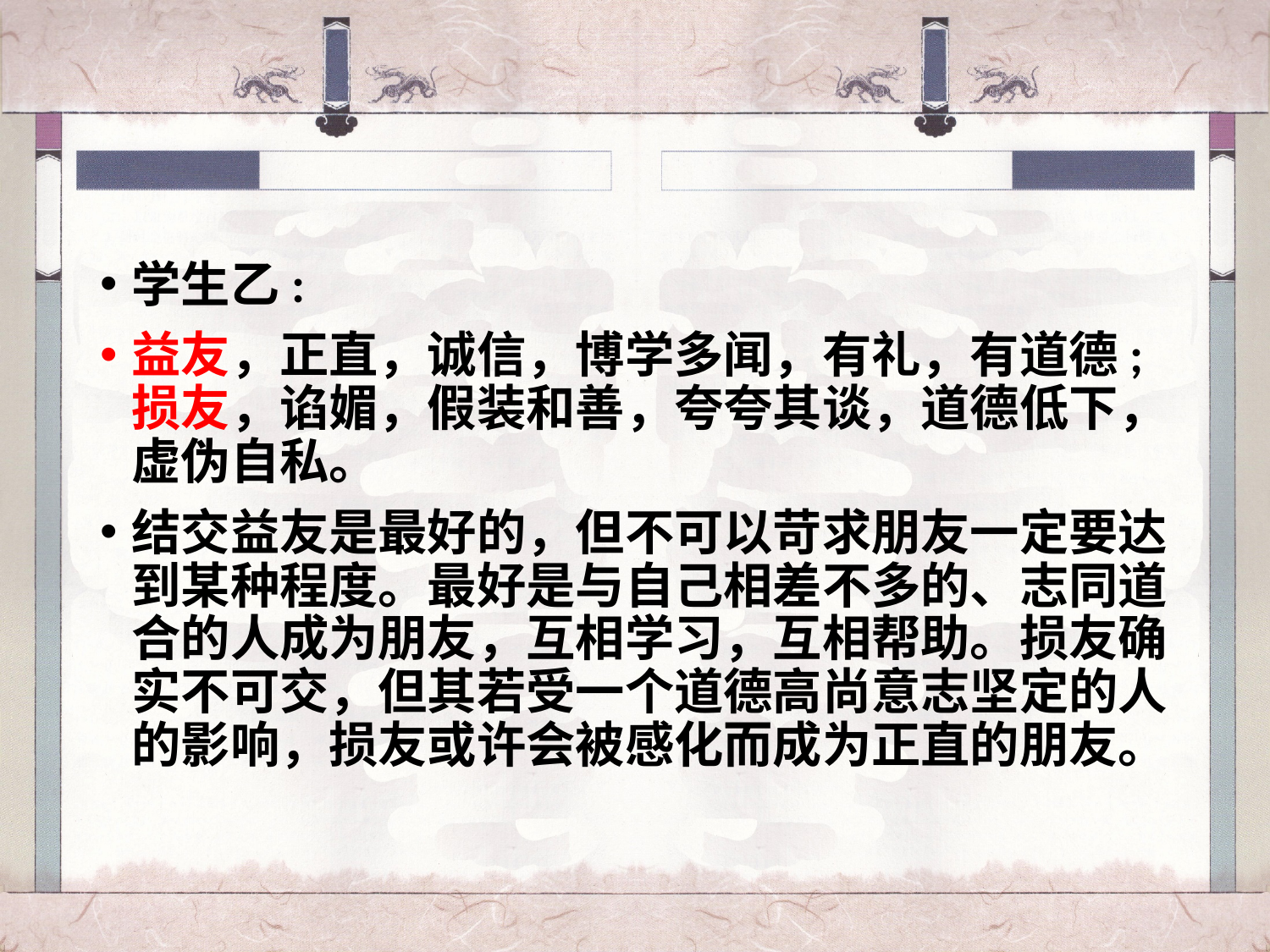

#
学生乙:
益友，正直，诚信，博学多闻，有礼，有道德;损友，谄媚，假装和善，夸夸其谈，道德低下，虚伪自私。
结交益友是最好的，但不可以苛求朋友一定要达到某种程度。最好是与自己相差不多的、志同道合的人成为朋友，互相学习，互相帮助。损友确实不可交，但其若受一个道德高尚意志坚定的人的影响，损友或许会被感化而成为正直的朋友。